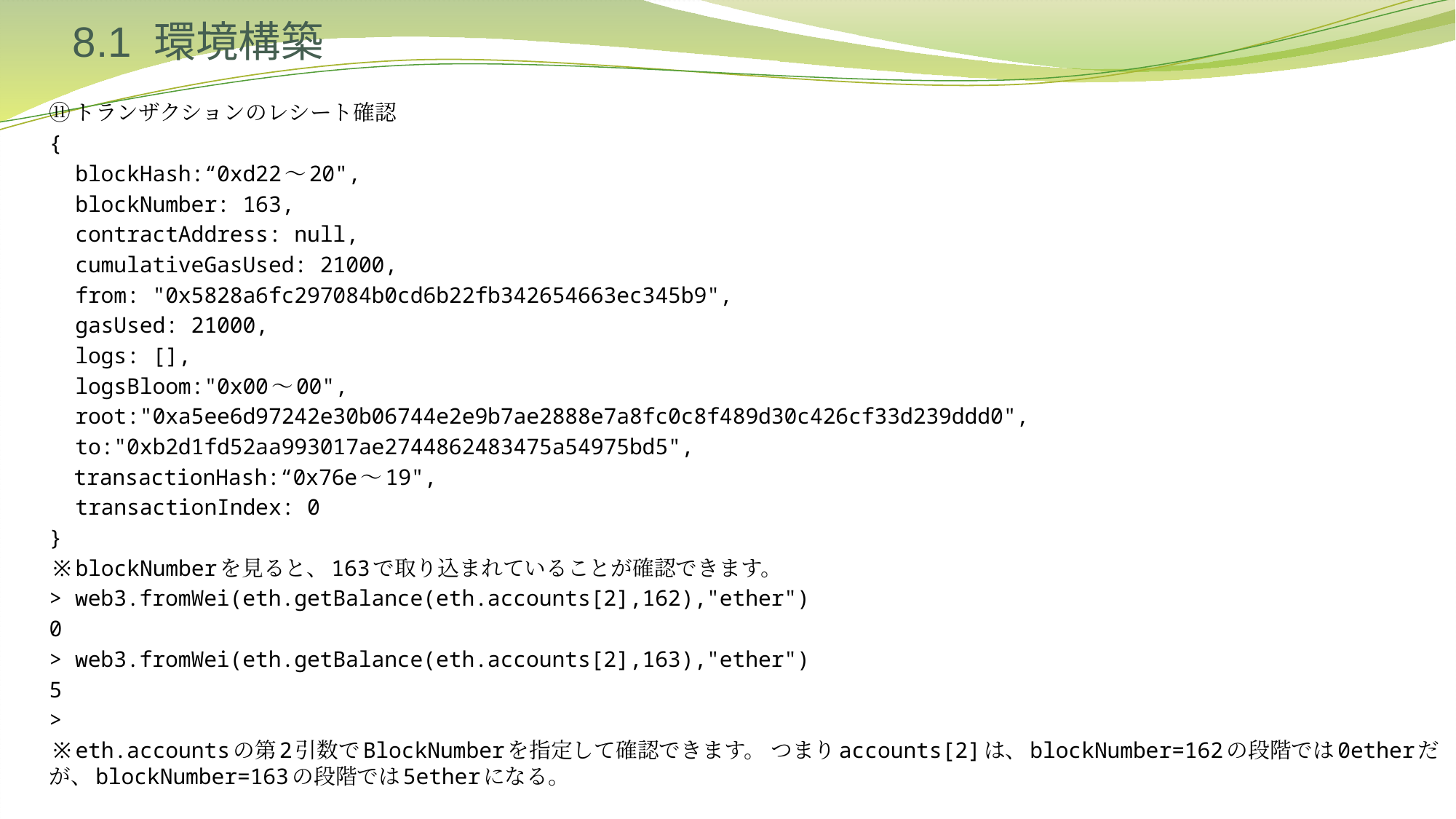

# 8.1 環境構築
⑪トランザクションのレシート確認
{
  blockHash:“0xd22～20",
  blockNumber: 163,
  contractAddress: null,
  cumulativeGasUsed: 21000,
  from: "0x5828a6fc297084b0cd6b22fb342654663ec345b9",
  gasUsed: 21000,
  logs: [],
  logsBloom:"0x00～00",
  root:"0xa5ee6d97242e30b06744e2e9b7ae2888e7a8fc0c8f489d30c426cf33d239ddd0",
  to:"0xb2d1fd52aa993017ae2744862483475a54975bd5",
　transactionHash:“0x76e～19",
  transactionIndex: 0
}
※blockNumberを見ると、163で取り込まれていることが確認できます。
> web3.fromWei(eth.getBalance(eth.accounts[2],162),"ether")
0
> web3.fromWei(eth.getBalance(eth.accounts[2],163),"ether")
5
>
※eth.accountsの第2引数でBlockNumberを指定して確認できます。 つまりaccounts[2]は、blockNumber=162の段階では0etherだが、blockNumber=163の段階では5etherになる。